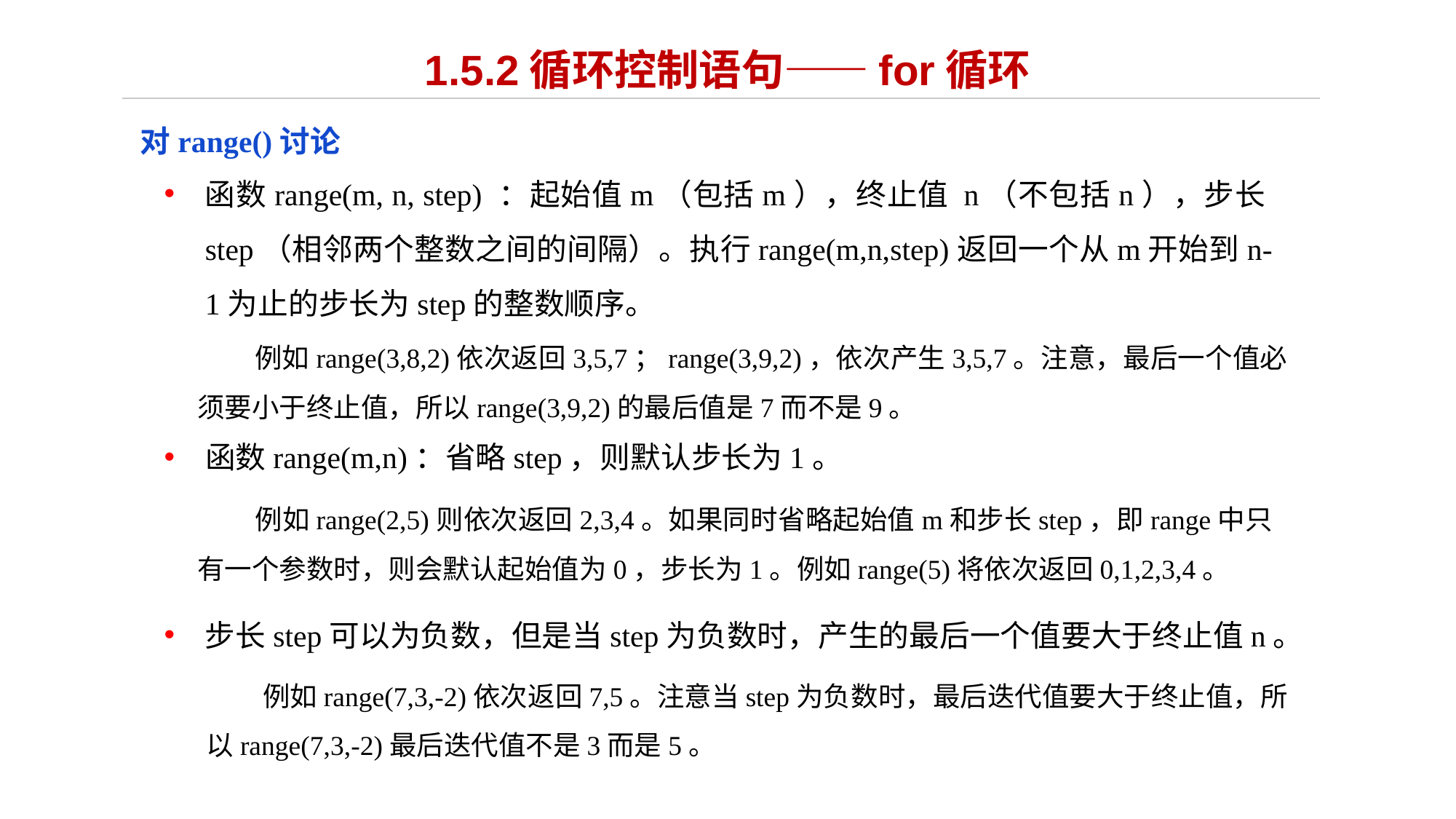

# 1.5.2循环控制语句——for循环
对range()讨论
函数range(m, n, step) ：起始值m（包括m），终止值 n（不包括n），步长step（相邻两个整数之间的间隔）。执行range(m,n,step)返回一个从m开始到n-1为止的步长为step的整数顺序。
        例如range(3,8,2)依次返回3,5,7；range(3,9,2)，依次产生3,5,7。注意，最后一个值必须要小于终止值，所以range(3,9,2)的最后值是7而不是9。
函数range(m,n)：省略step，则默认步长为1。
        例如range(2,5)则依次返回2,3,4。如果同时省略起始值m和步长step，即range中只有一个参数时，则会默认起始值为0，步长为1。例如range(5)将依次返回0,1,2,3,4。
步长step可以为负数，但是当step为负数时，产生的最后一个值要大于终止值n。
        例如range(7,3,-2)依次返回7,5。注意当step为负数时，最后迭代值要大于终止值，所以range(7,3,-2)最后迭代值不是3而是5。